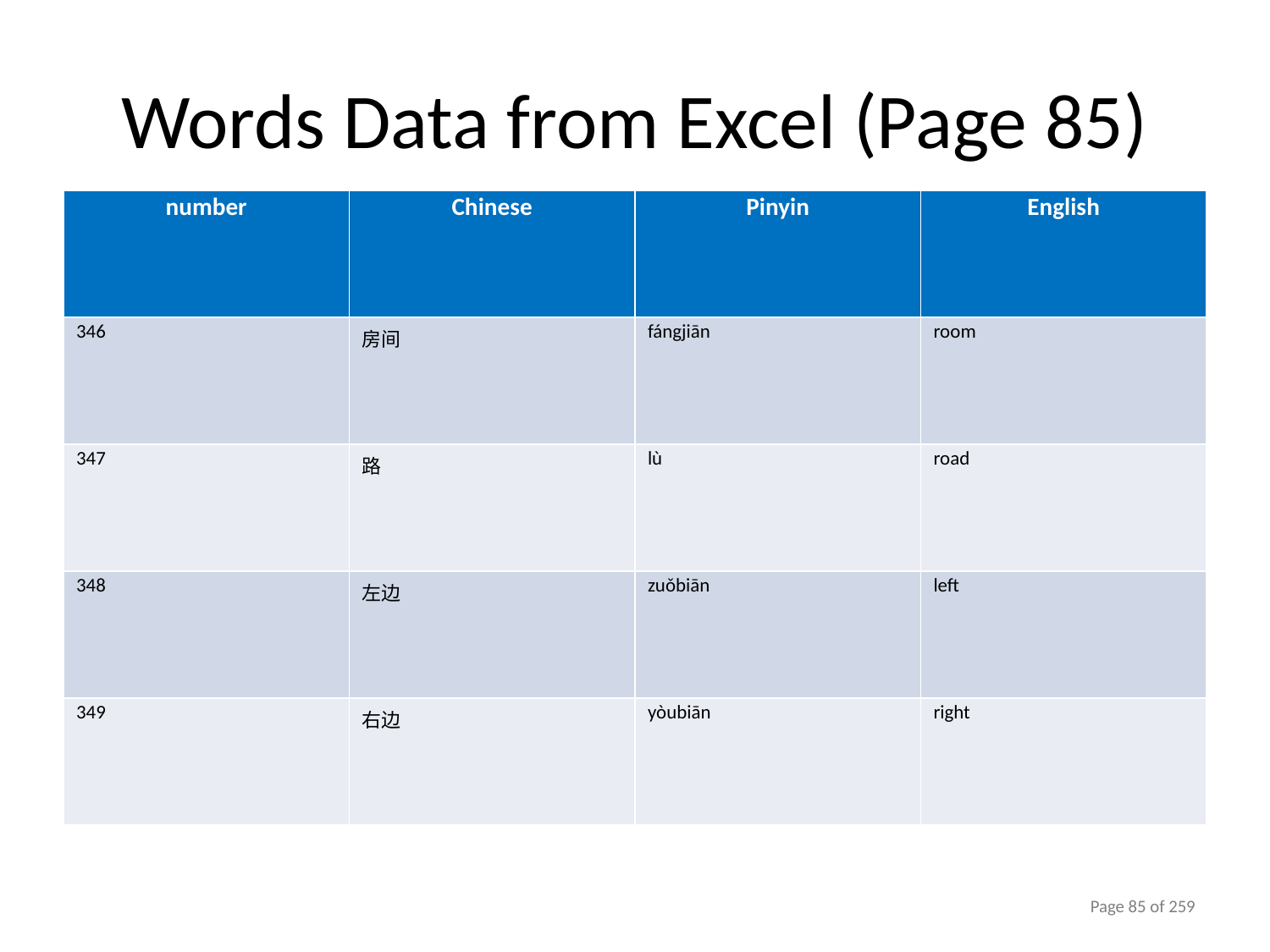

# Words Data from Excel (Page 85)
| number | Chinese | Pinyin | English |
| --- | --- | --- | --- |
| 346 | 房间 | fángjiān | room |
| 347 | 路 | lù | road |
| 348 | 左边 | zuǒbiān | left |
| 349 | 右边 | yòubiān | right |

Page 85 of 259